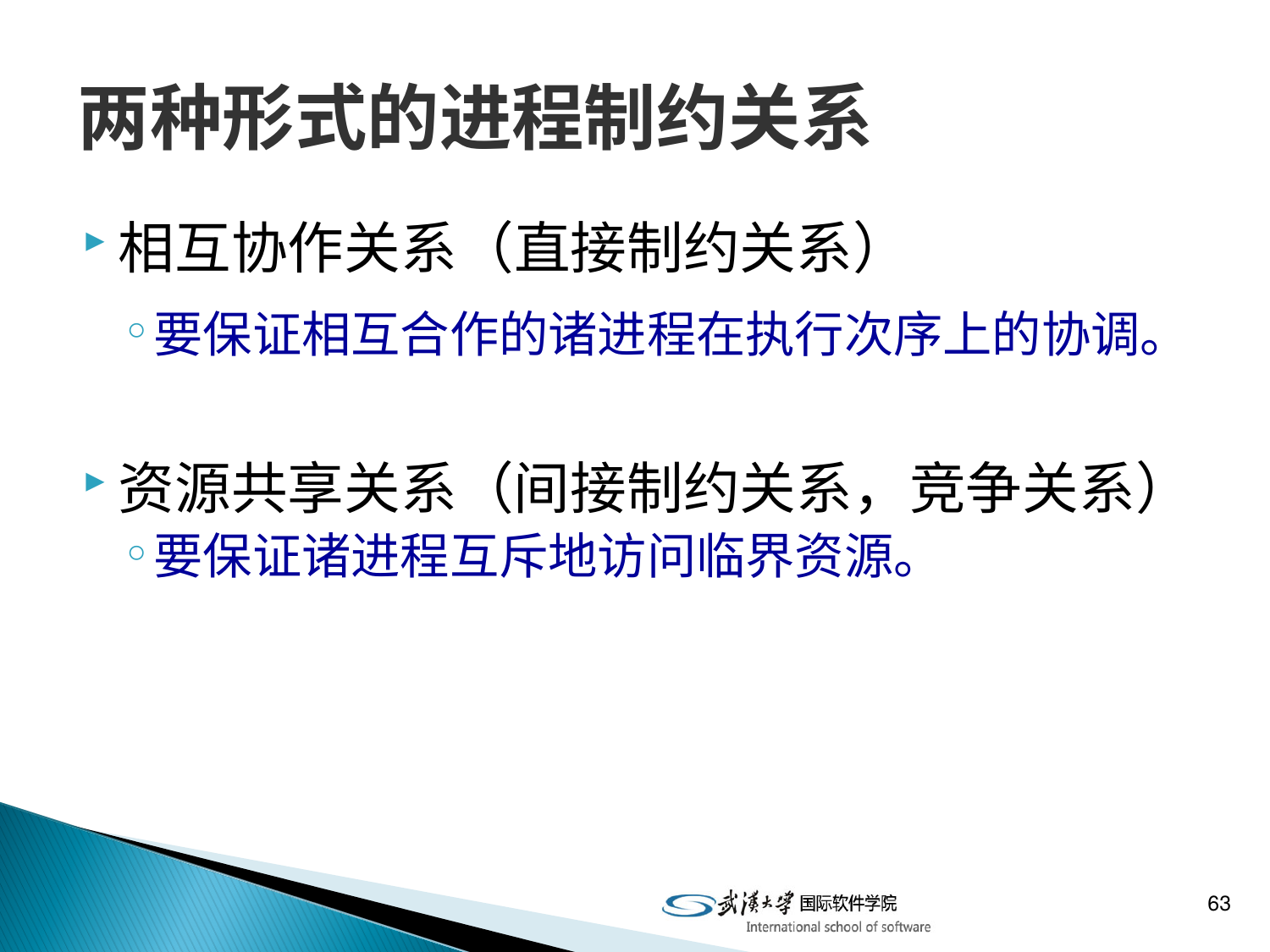

# 两种形式的进程制约关系
相互协作关系（直接制约关系）
要保证相互合作的诸进程在执行次序上的协调。

资源共享关系（间接制约关系，竞争关系）
要保证诸进程互斥地访问临界资源。